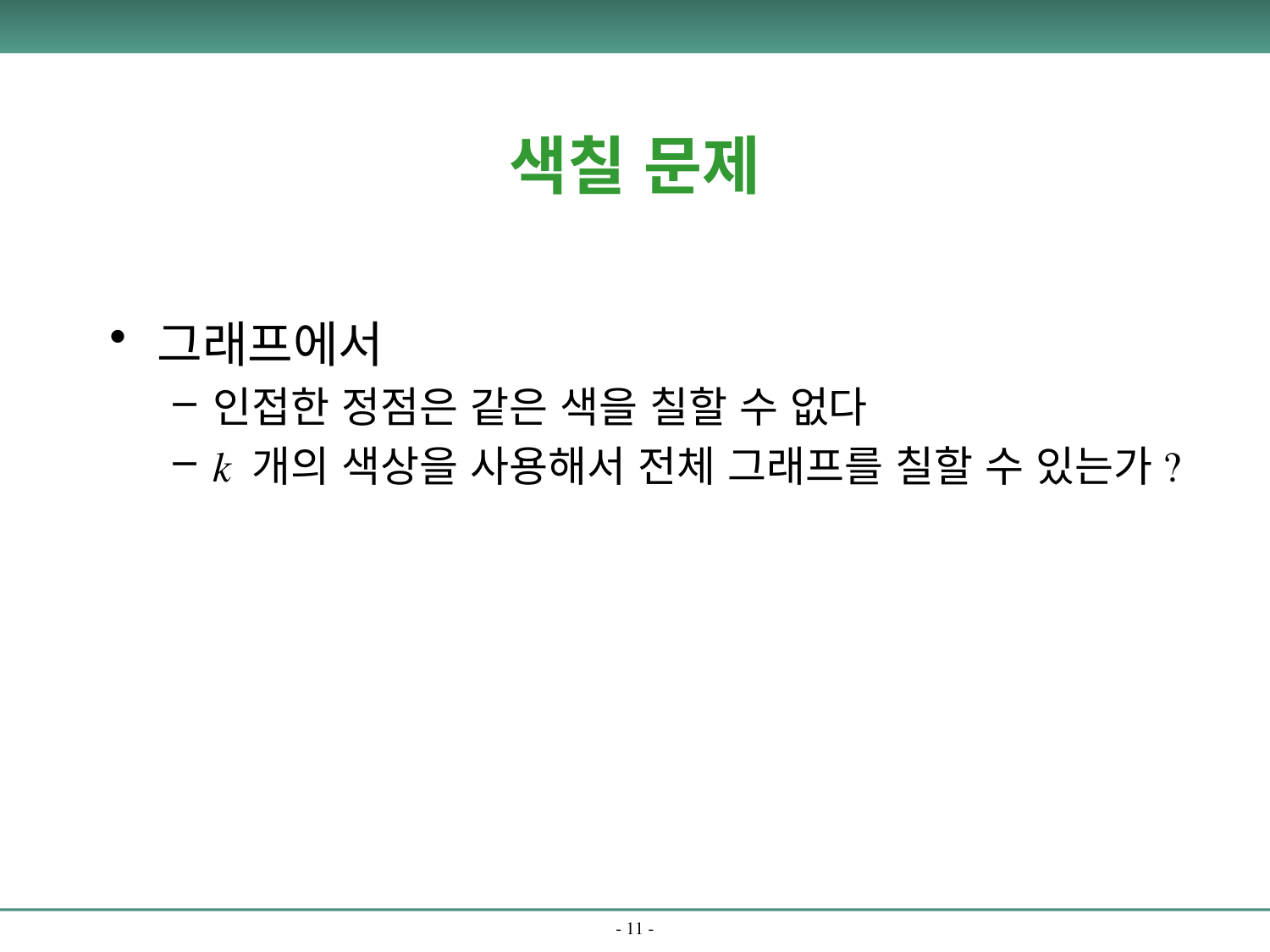

색칠 문제
그래프에서
인접한 정점은 같은 색을 칠할 수 없다
k 개의 색상을 사용해서 전체 그래프를 칠할 수 있는가?